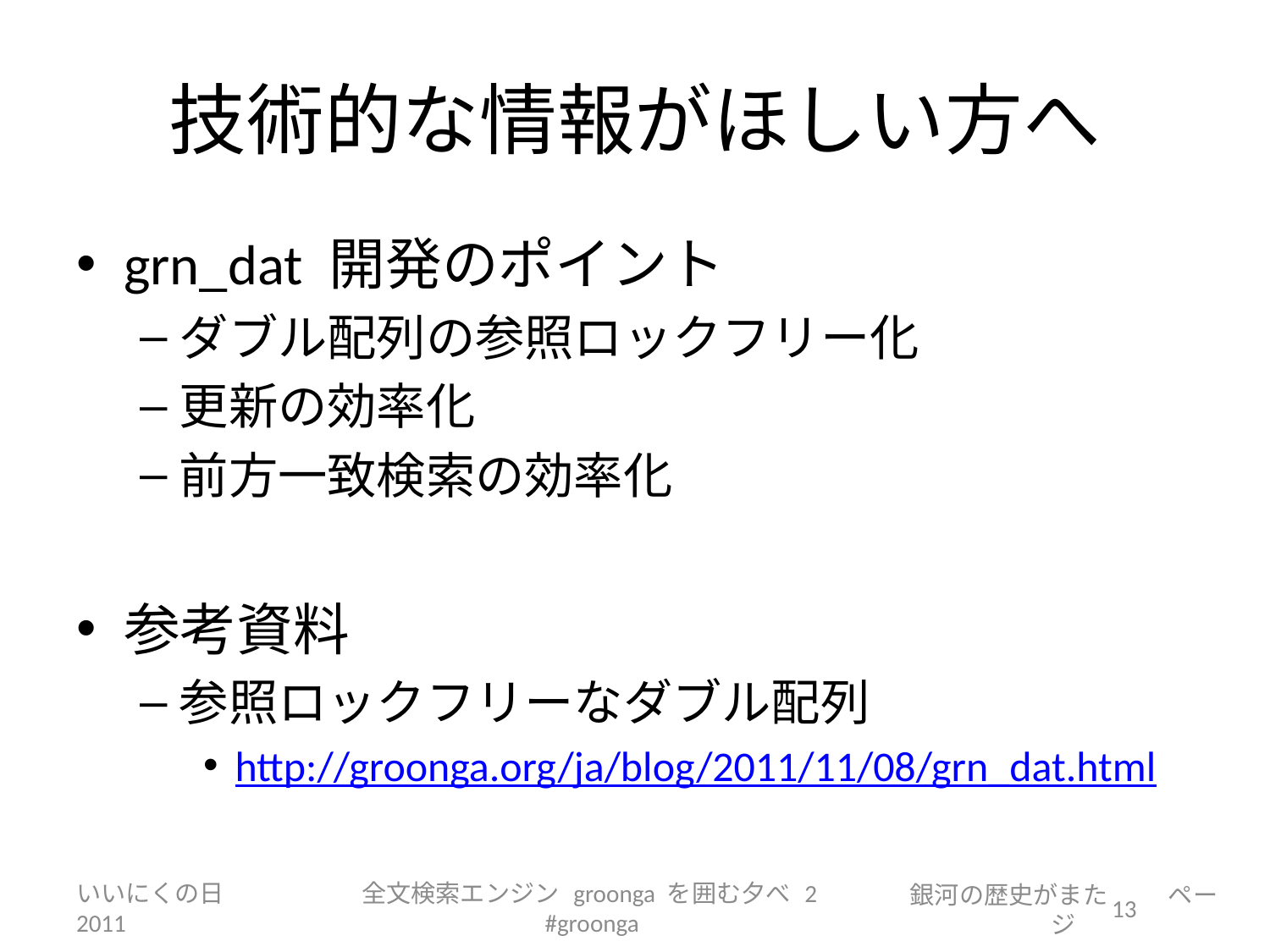

# 技術的な情報がほしい方へ
grn_dat 開発のポイント
ダブル配列の参照ロックフリー化
更新の効率化
前方一致検索の効率化

参考資料
参照ロックフリーなダブル配列
http://groonga.org/ja/blog/2011/11/08/grn_dat.html
いいにくの日 2011
全文検索エンジン groonga を囲む夕べ 2  #groonga
13